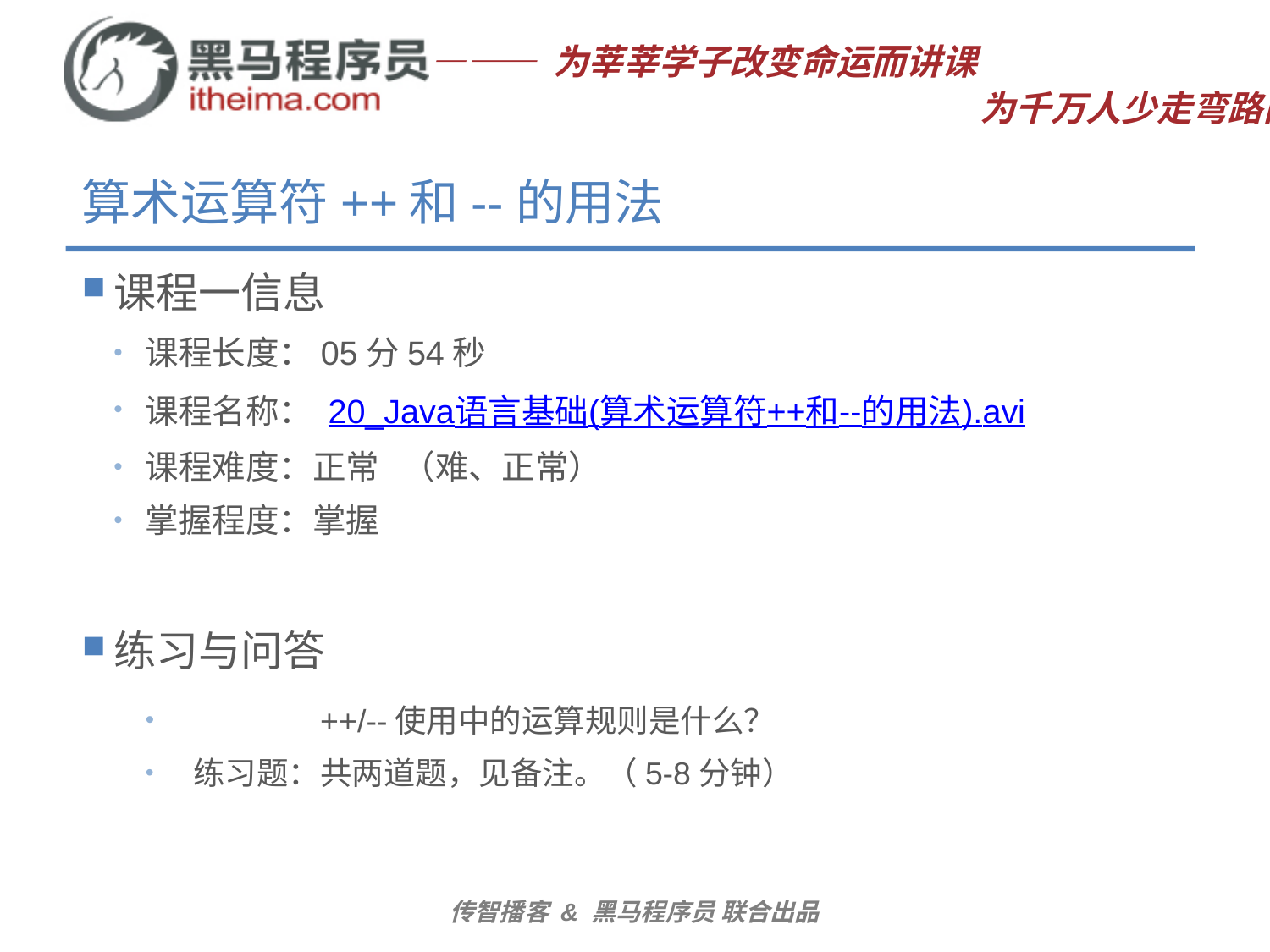

# 算术运算符++和--的用法
课程一信息
课程长度：05分54秒
课程名称： 20_Java语言基础(算术运算符++和--的用法).avi
课程难度：正常   （难、正常）
掌握程度：掌握

练习与问答
	++/--使用中的运算规则是什么？
练习题：共两道题，见备注。（5-8分钟）